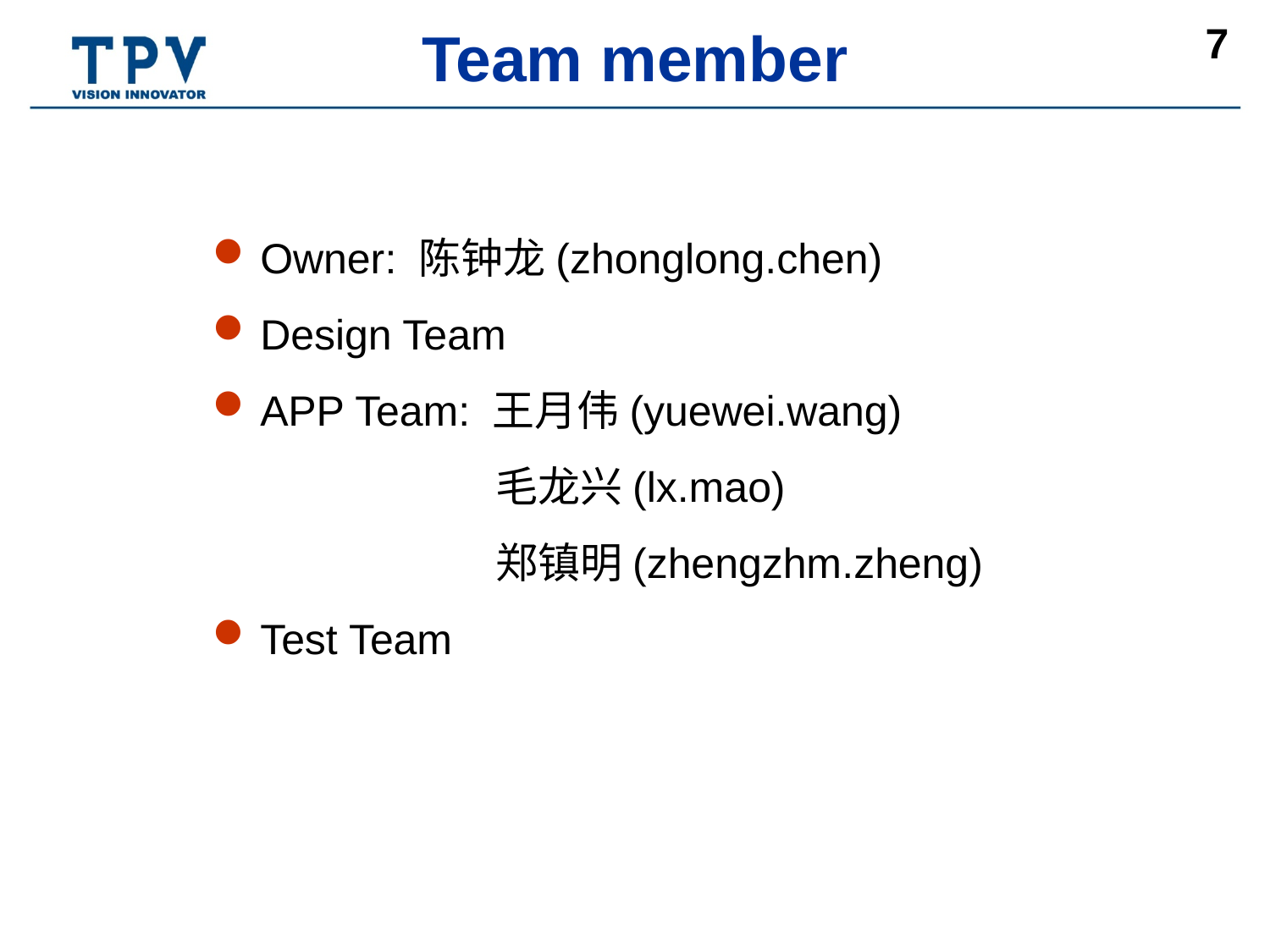

Team member
Owner: 陈钟龙(zhonglong.chen)
Design Team
APP Team: 王月伟(yuewei.wang)
                   毛龙兴(lx.mao)
                   郑镇明(zhengzhm.zheng)
Test Team